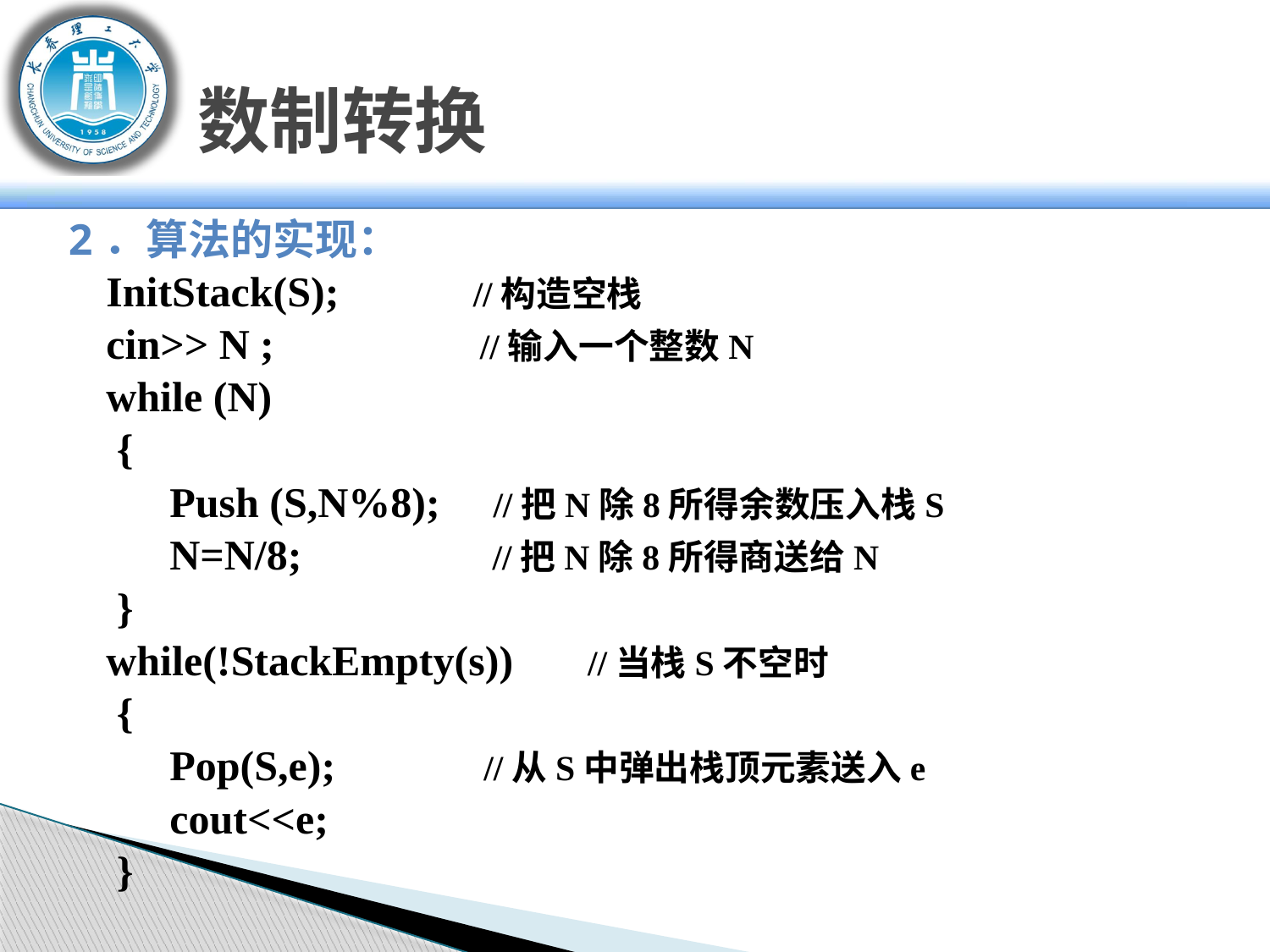

# 数制转换
 2．算法的实现：
      InitStack(S);　 　  //构造空栈
      cin>> N ;　               //输入一个整数N
      while (N)
       {
	Push (S,N%8);     //把N除8所得余数压入栈S
	N=N/8;                  //把N除8所得商送给N
       }
      while(!StackEmpty(s))       //当栈S不空时
       {
	Pop(S,e);              //从S中弹出栈顶元素送入e
	cout<<e;
       }